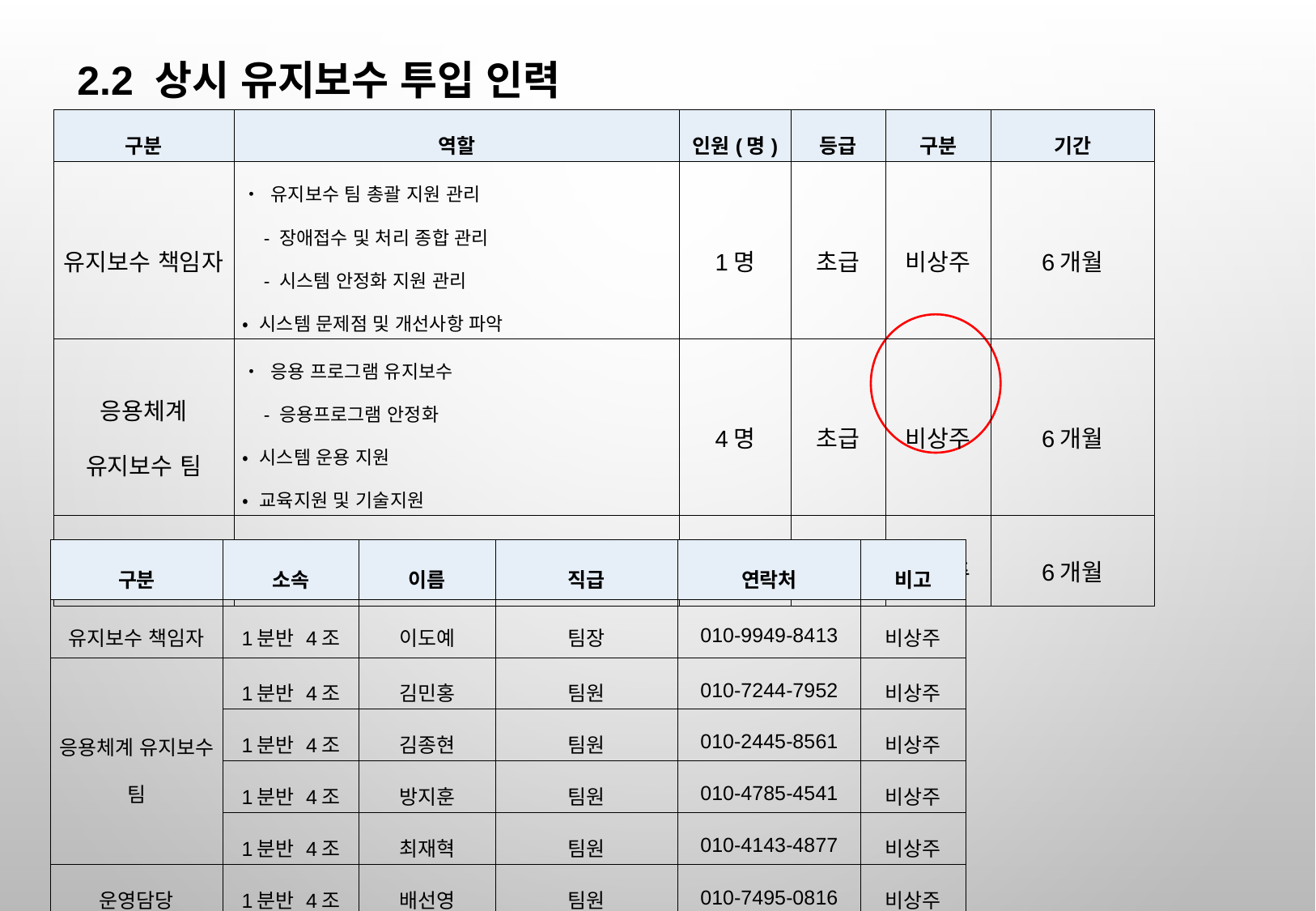

2.2 상시 유지보수 투입 인력

| 구분 | 역할 | 인원(명) | 등급 | 구분 | 기간 |
| --- | --- | --- | --- | --- | --- |
| 유지보수 책임자 | • 유지보수 팀 총괄 지원 관리 - 장애접수 및 처리 종합 관리 - 시스템 안정화 지원 관리 • 시스템 문제점 및 개선사항 파악 | 1명 | 초급 | 비상주 | 6개월 |
| 응용체계 유지보수 팀 | • 응용 프로그램 유지보수 - 응용프로그램 안정화 • 시스템 운용 지원 • 교육지원 및 기술지원 | 4명 | 초급 | 비상주 | 6개월 |
| 운영담당 | • 응용 프로그램 장애 접수 • 유지보수의 1차적인 임무 수행 | 1명 | 초급 | 비상주 | 6개월 |

| 구분 | 소속 | 이름 | 직급 | 연락처 | 비고 |
| --- | --- | --- | --- | --- | --- |
| 유지보수 책임자 | 1분반 4조 | 이도예 | 팀장 | 010-9949-8413 | 비상주 |
| 응용체계 유지보수 팀 | 1분반 4조 | 김민홍 | 팀원 | 010-7244-7952 | 비상주 |
|  | 1분반 4조 | 김종현 | 팀원 | 010-2445-8561 | 비상주 |
|  | 1분반 4조 | 방지훈 | 팀원 | 010-4785-4541 | 비상주 |
|  | 1분반 4조 | 최재혁 | 팀원 | 010-4143-4877 | 비상주 |
| 운영담당 | 1분반 4조 | 배선영 | 팀원 | 010-7495-0816 | 비상주 |
68